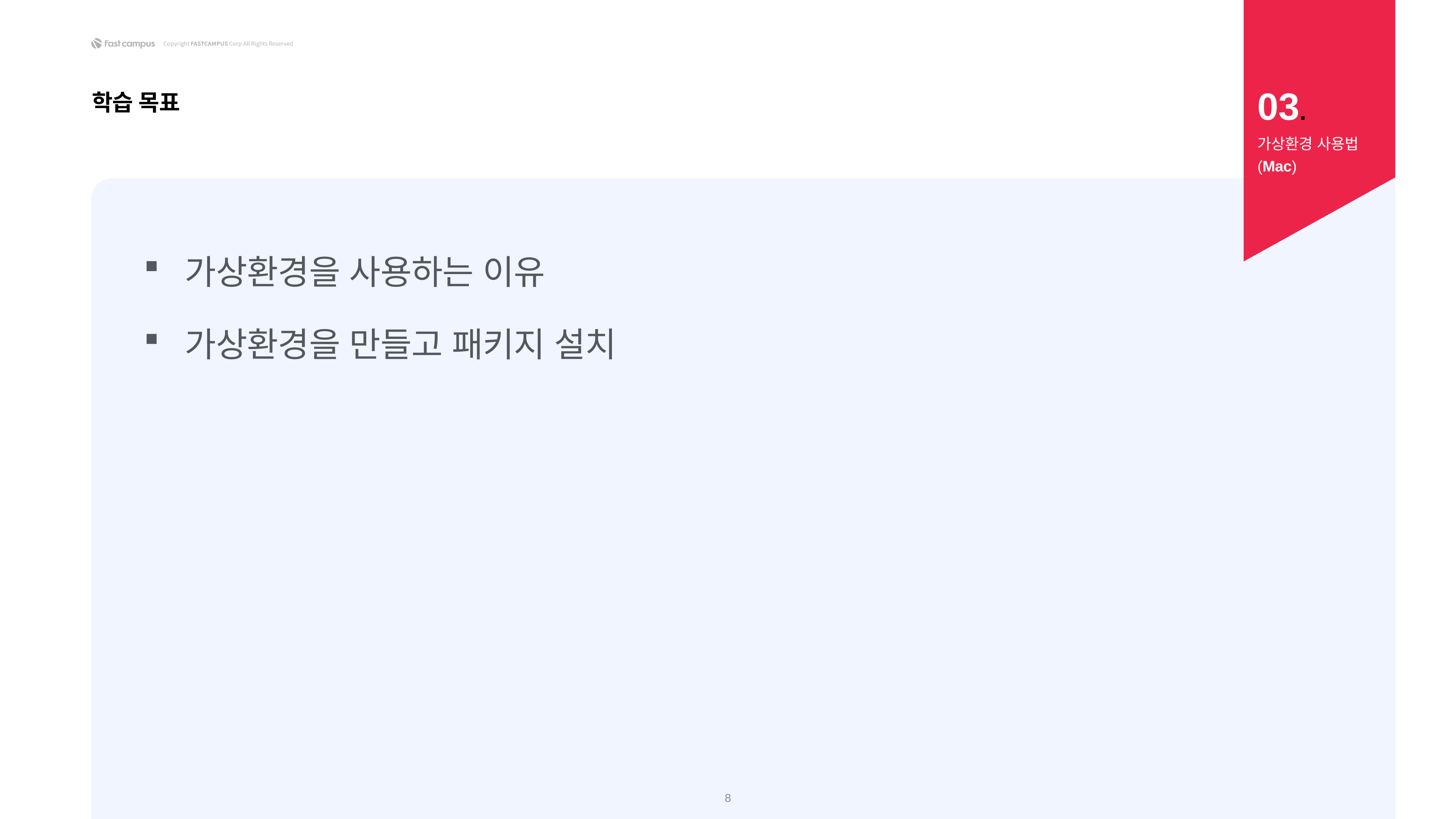

03.
학습 목표
가상환경 사용법
(Mac)
가상환경을 사용하는 이유
가상환경을 만들고 패키지 설치
8